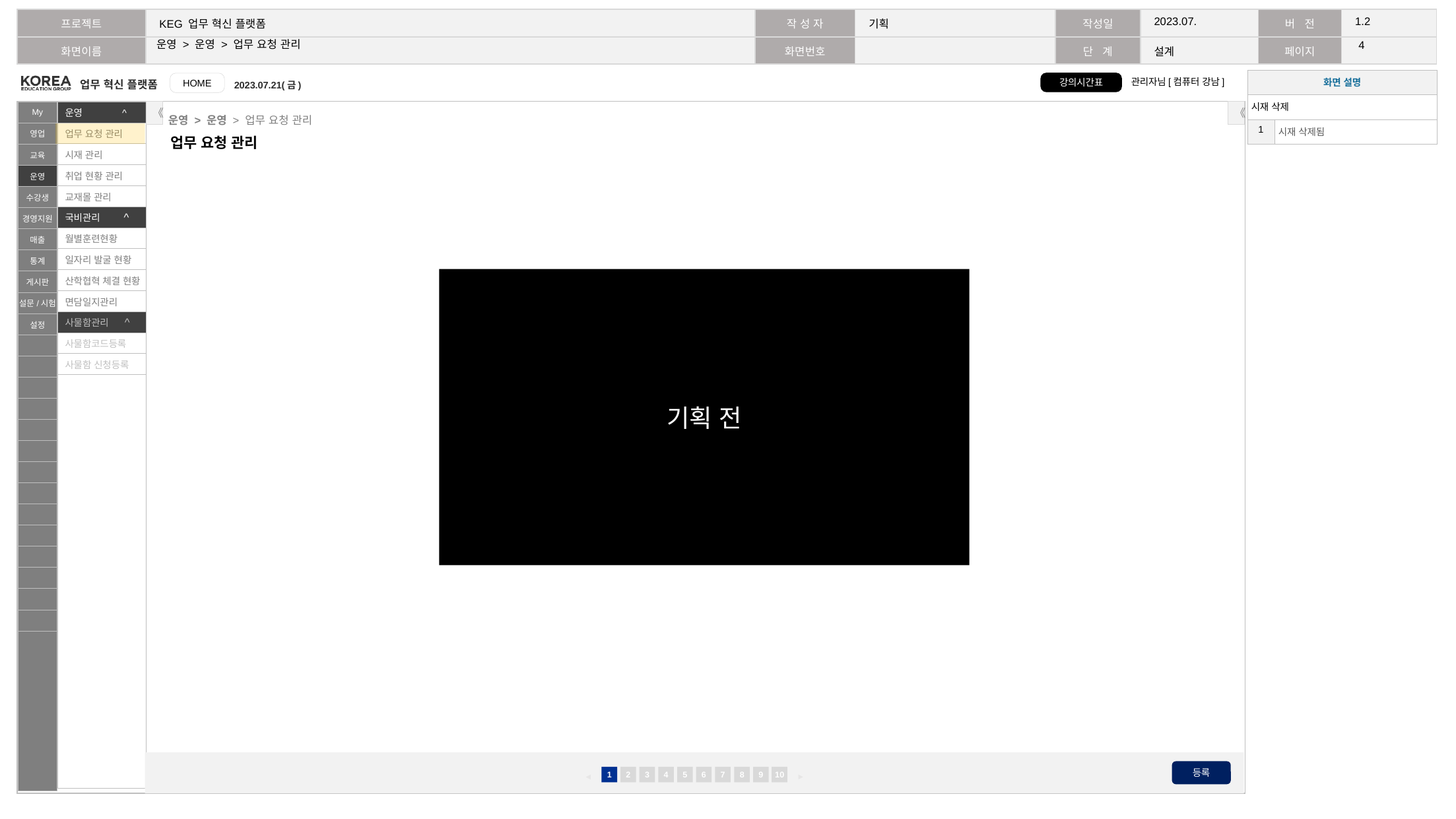

4

# 운영 > 운영 > 업무 요청 관리
| 화면 설명 |  |
| --- | --- |
| 시재 삭제 |  |
| 1 | 시재 삭제됨 |
운영 > 운영 > 업무 요청 관리
업무 요청 관리

기획 전

등록
◀
 ▶
1
2
3
4
5
6
7
8
9
10